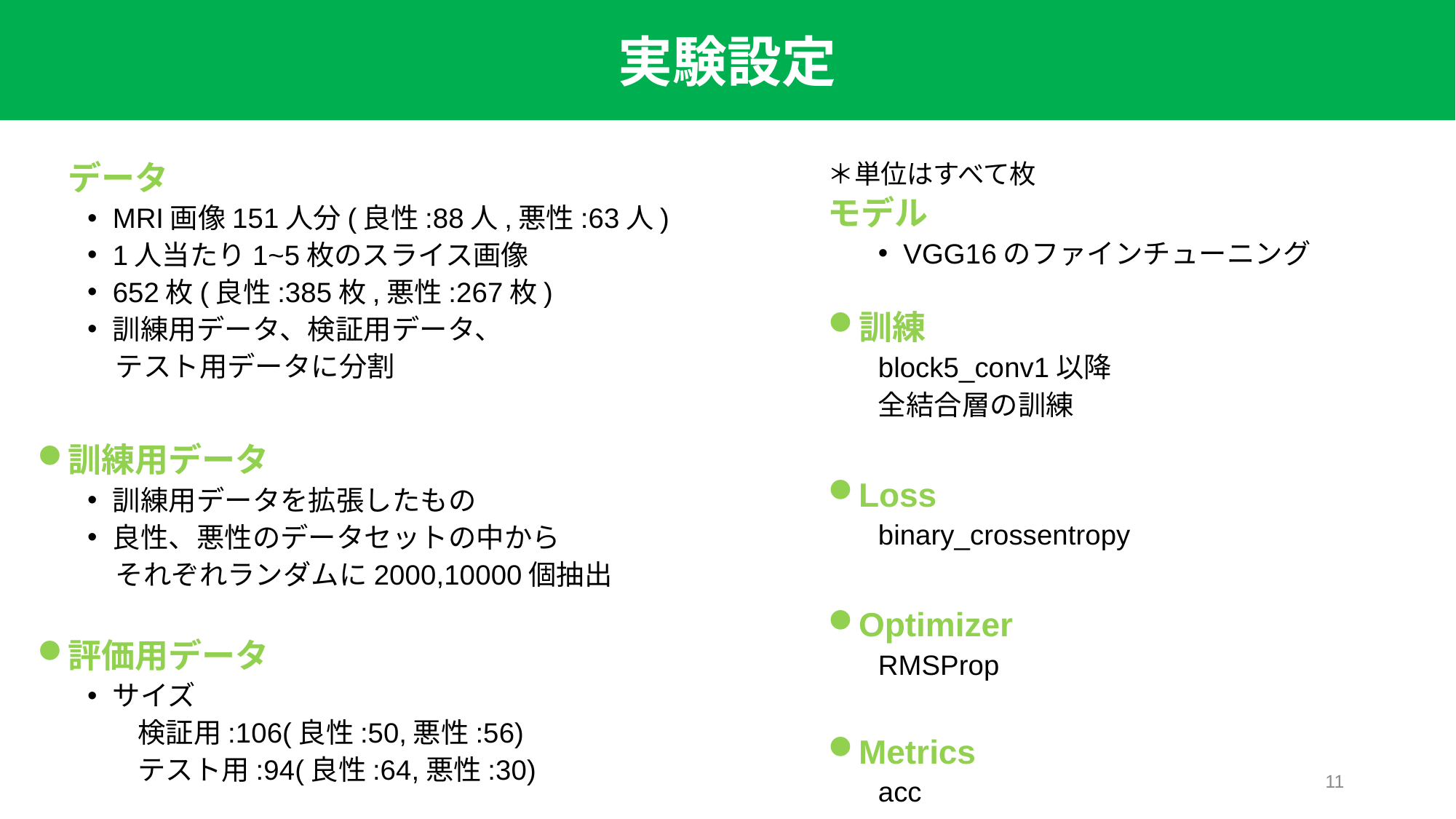

実験設定
　データ
MRI画像151人分(良性:88人,悪性:63人)
1人当たり1~5枚のスライス画像
652枚(良性:385枚,悪性:267枚)
訓練用データ、検証用データ、
　テスト用データに分割

訓練用データ
訓練用データを拡張したもの
良性、悪性のデータセットの中から
　それぞれランダムに2000,10000個抽出

評価用データ
サイズ
検証用:106(良性:50,悪性:56)
テスト用:94(良性:64,悪性:30)
＊単位はすべて枚
モデル
VGG16のファインチューニング

訓練
block5_conv1以降
全結合層の訓練

Loss
binary_crossentropy

Optimizer
RMSProp

Metrics
acc
11